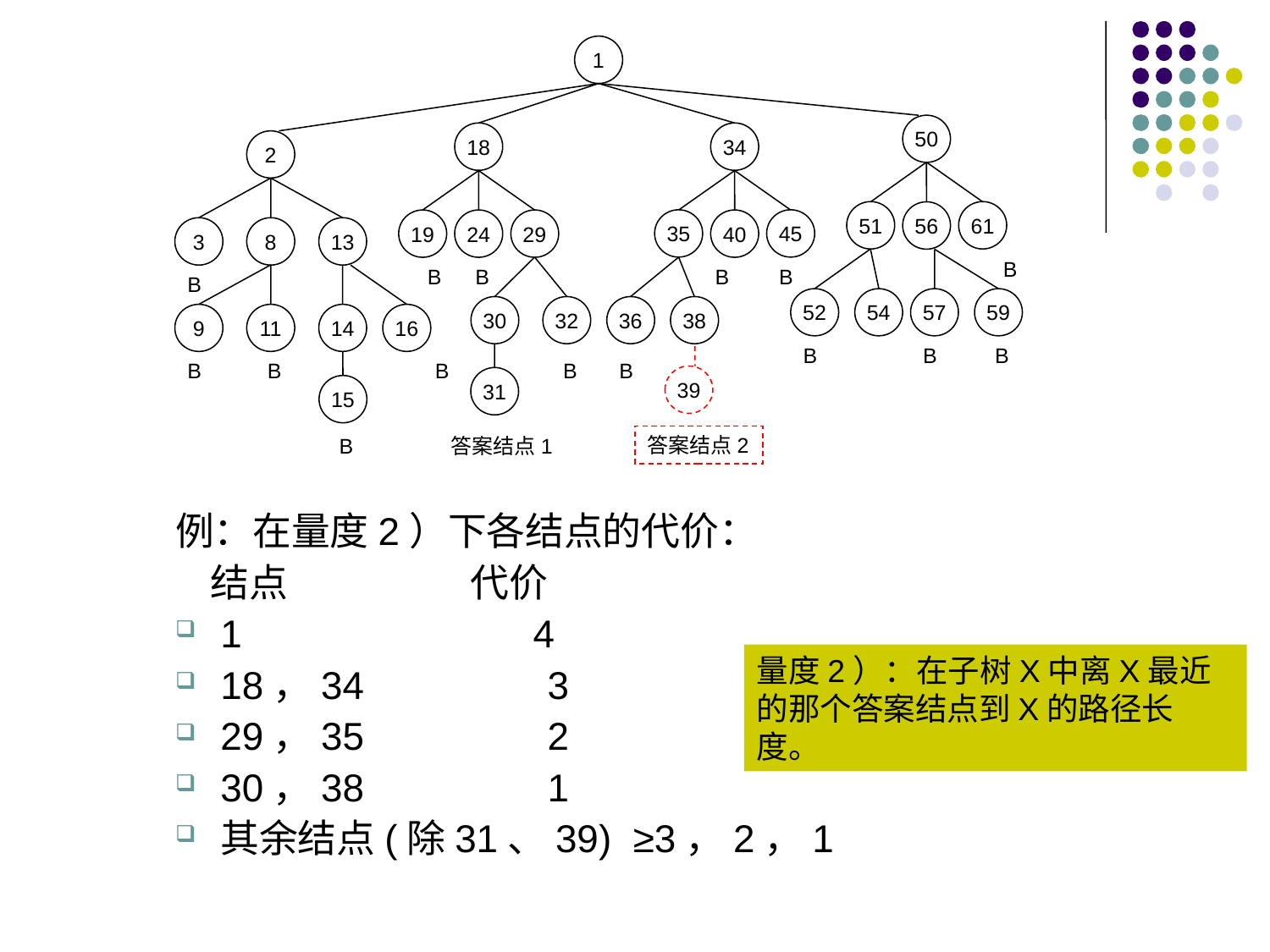

1

50
18
34
2

51
61
56
35
45
19
24
29
40
3
8
13

B
B
B

B
B

B

52
54
57
59
30
32
36
38
9
11
14
16
B
B
B

B
B

B
B
B
39
31
15
答案结点2
B
答案结点1
例：在量度2）下各结点的代价：
   结点                     代价
1                           4
18，34                 3
29，35                 2
30，38                 1
其余结点(除31、39)  ≥3，2，1
量度2）：在子树X中离X最近的那个答案结点到X的路径长度。